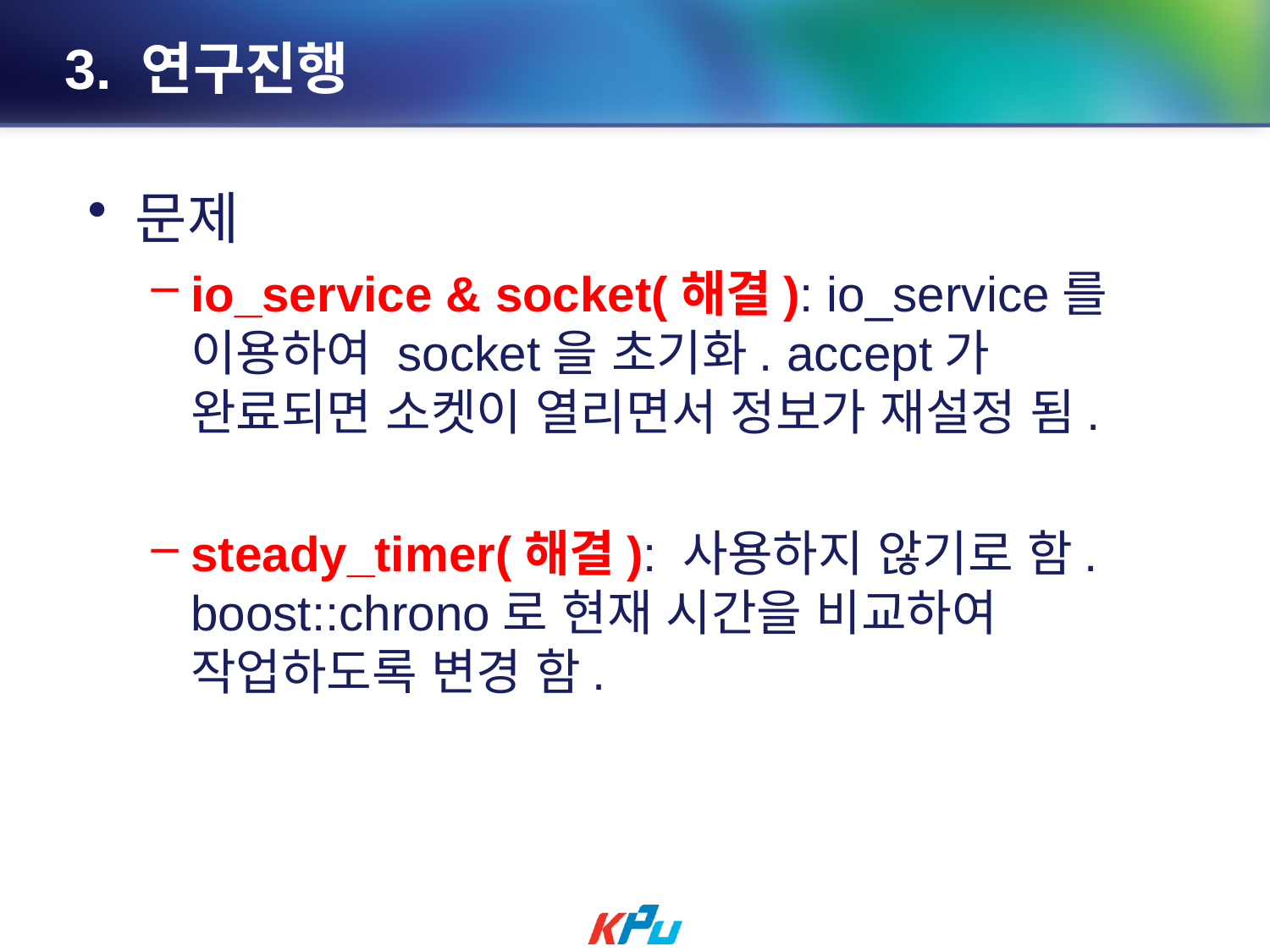

# 3. 연구진행
문제
io_service & socket: socket을 class의 멤버변수로 사용할 때 접속 처리(accept)를 하지 않고 객체를 생성시 초기화의 문제를 겪음

steady_timer: 서버 내에서 일정 시간마다 이벤트 처리를 위해 사용하려 하였으나, 현재 boost버전(1.59.0)과 예전 버전(1.52.0)에서 차이점이 발생
io_service & socket(해결): io_service를 이용하여 socket을 초기화. accept가 완료되면 소켓이 열리면서 정보가 재설정 됨.
steady_timer(해결): 사용하지 않기로 함. boost::chrono로 현재 시간을 비교하여 작업하도록 변경 함.